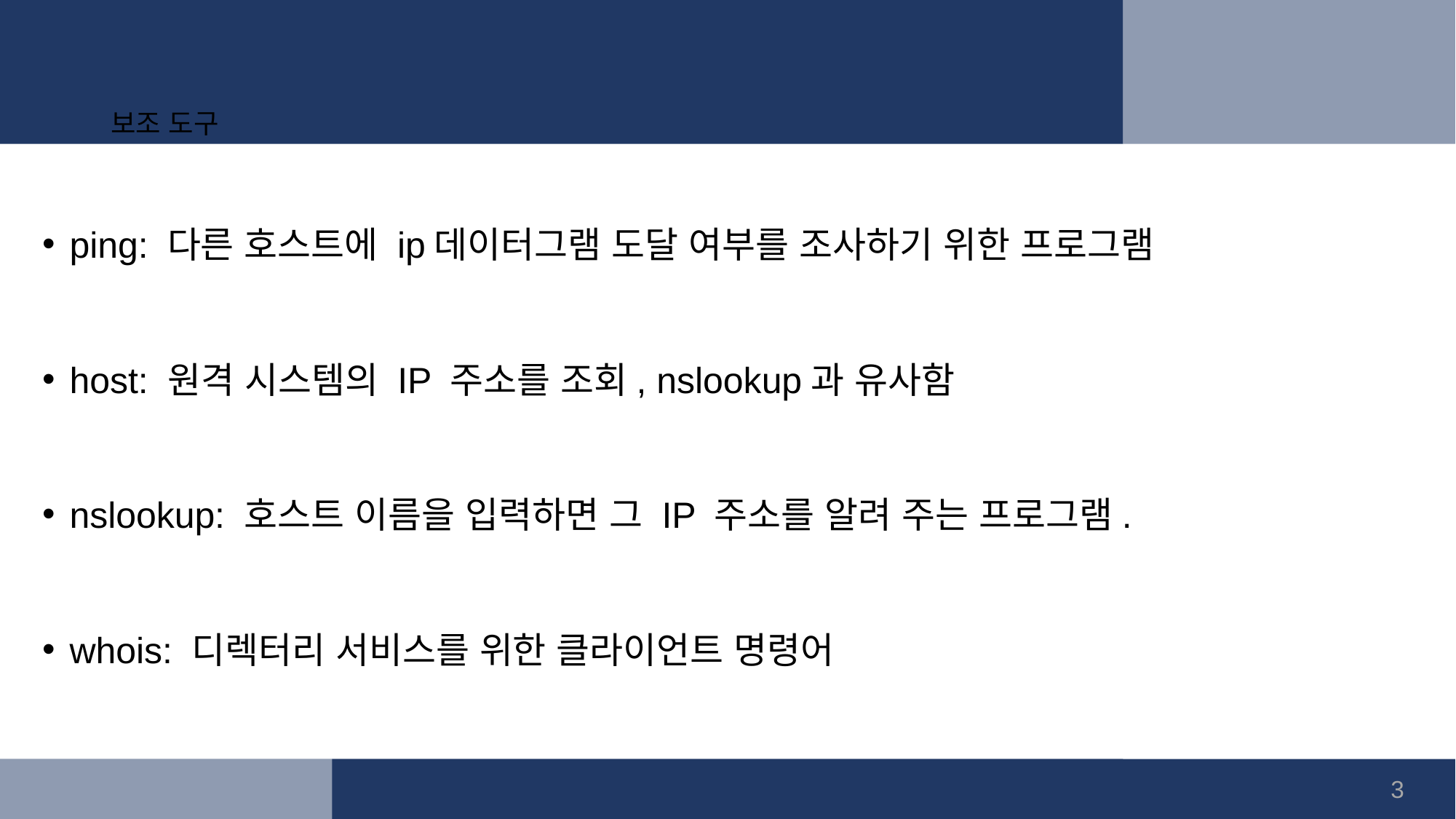

# 보조 도구
ping: 다른 호스트에 ip데이터그램 도달 여부를 조사하기 위한 프로그램

host: 원격 시스템의 IP 주소를 조회, nslookup과 유사함

nslookup: 호스트 이름을 입력하면 그 IP 주소를 알려 주는 프로그램.

whois: 디렉터리 서비스를 위한 클라이언트 명령어
3